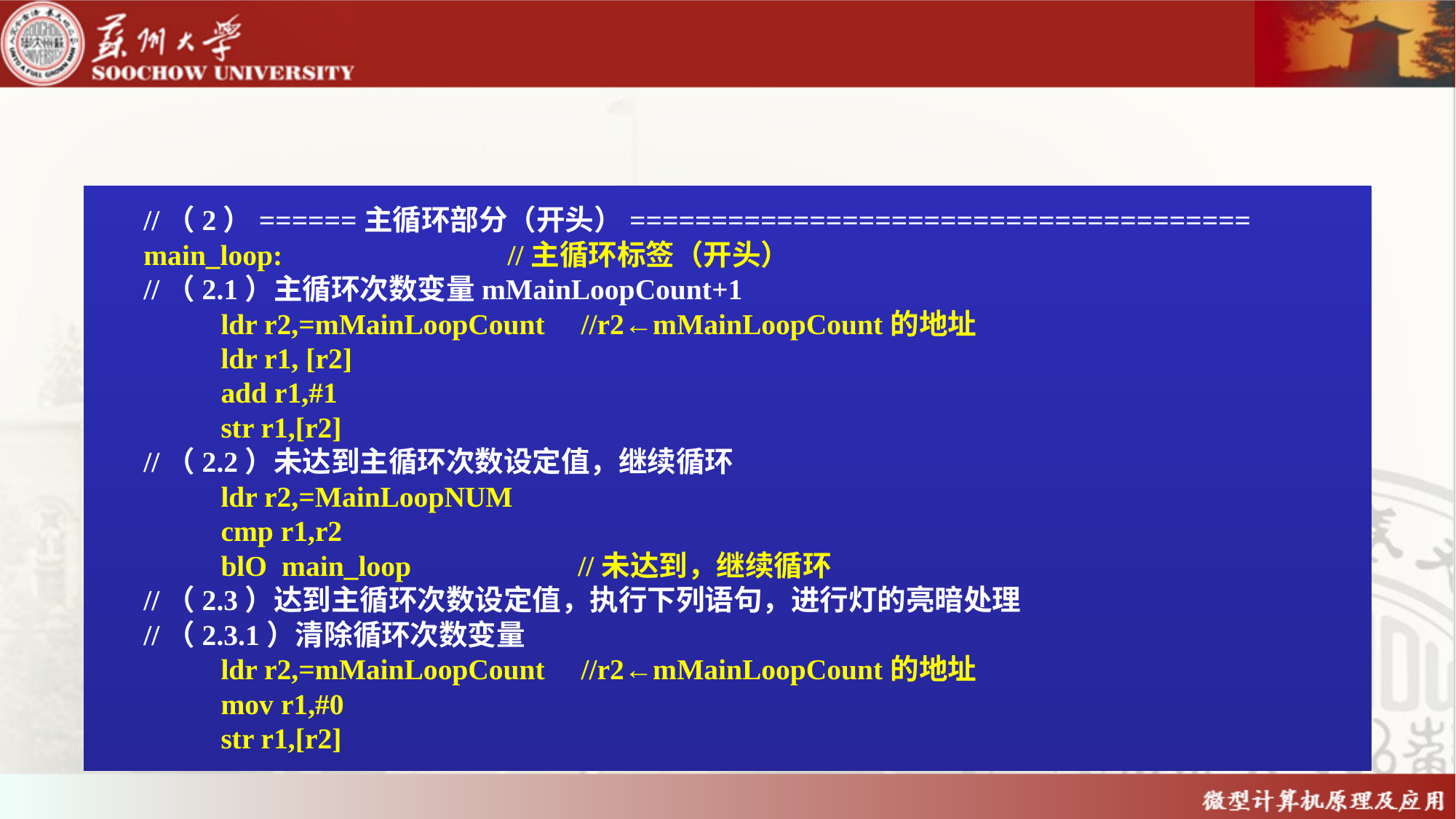

//（2）======主循环部分（开头）======================================
main_loop:                               //主循环标签（开头）
//（2.1）主循环次数变量mMainLoopCount+1
	ldr r2,=mMainLoopCount     //r2←mMainLoopCount的地址
	ldr r1, [r2]
	add r1,#1
	str r1,[r2]
//（2.2）未达到主循环次数设定值，继续循环
	ldr r2,=MainLoopNUM
	cmp r1,r2
	blO  main_loop                       //未达到，继续循环
//（2.3）达到主循环次数设定值，执行下列语句，进行灯的亮暗处理
//（2.3.1）清除循环次数变量
	ldr r2,=mMainLoopCount     //r2←mMainLoopCount的地址
	mov r1,#0
	str r1,[r2]